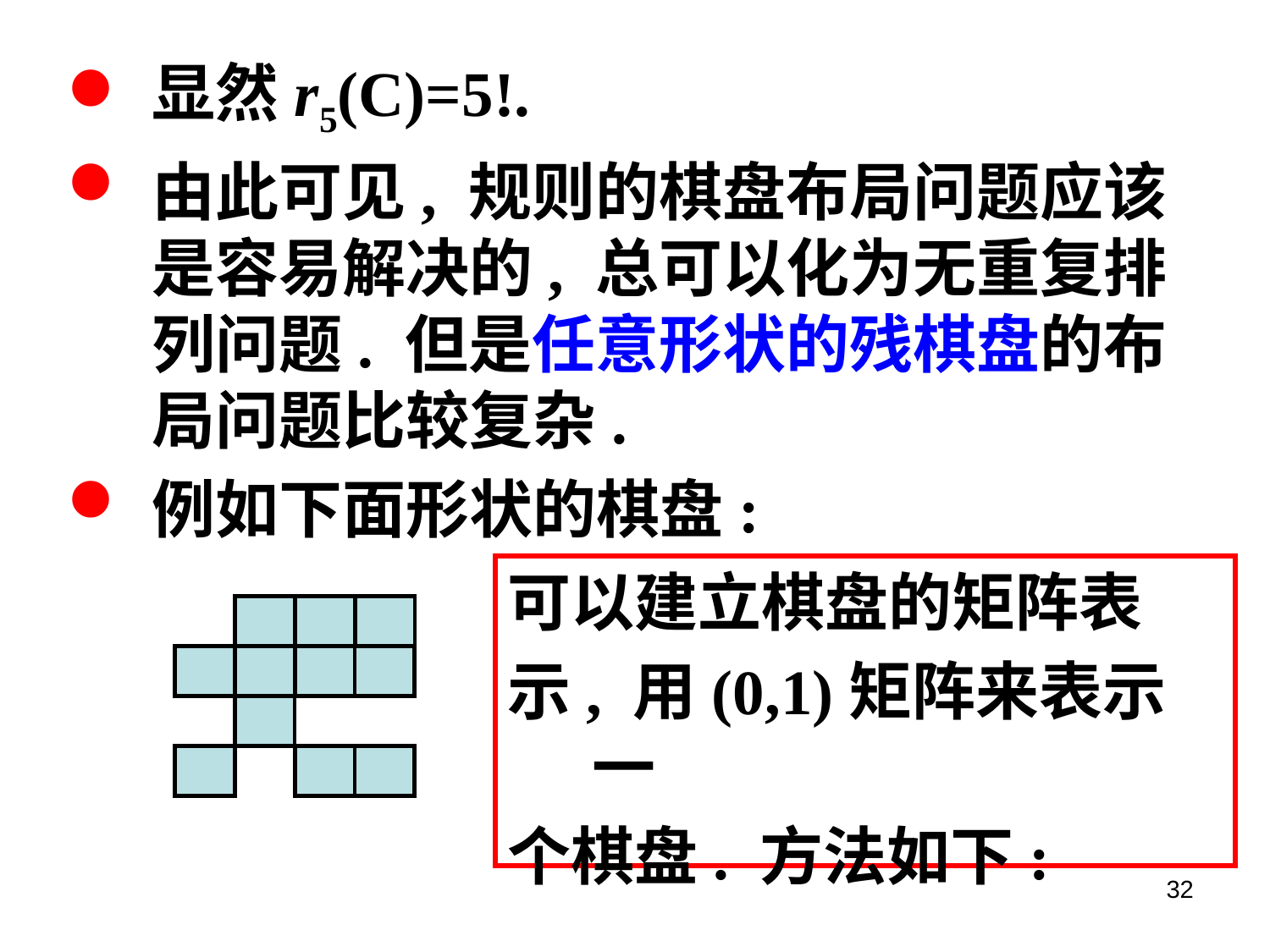

显然r5(C)=5!.
由此可见, 规则的棋盘布局问题应该是容易解决的, 总可以化为无重复排列问题. 但是任意形状的残棋盘的布局问题比较复杂.
例如下面形状的棋盘:
可以建立棋盘的矩阵表
示, 用(0,1)矩阵来表示一
个棋盘. 方法如下:

32